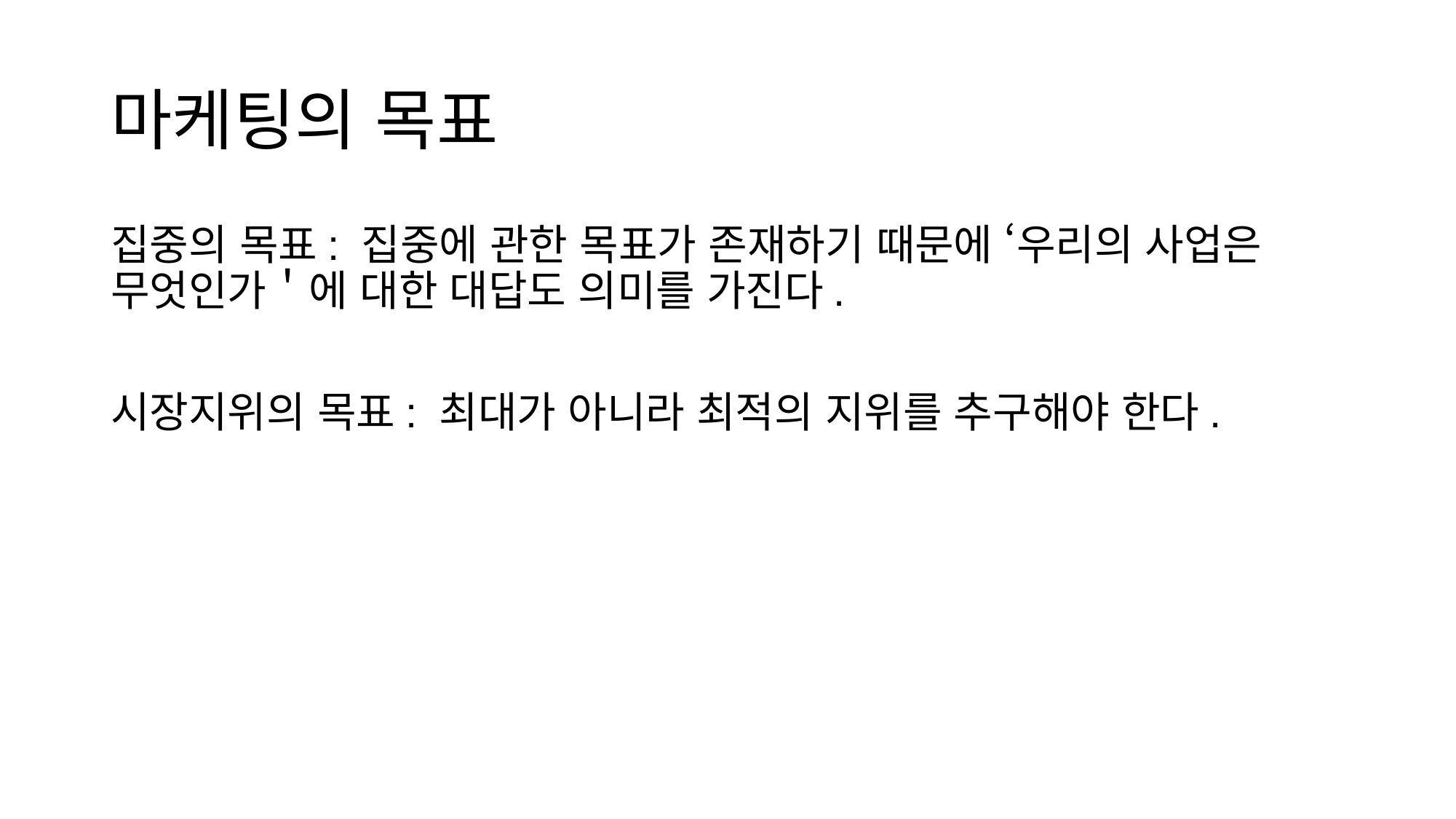

# 마케팅의 목표
집중의 목표: 집중에 관한 목표가 존재하기 때문에 ‘우리의 사업은 무엇인가＇에 대한 대답도 의미를 가진다.

시장지위의 목표: 최대가 아니라 최적의 지위를 추구해야 한다.